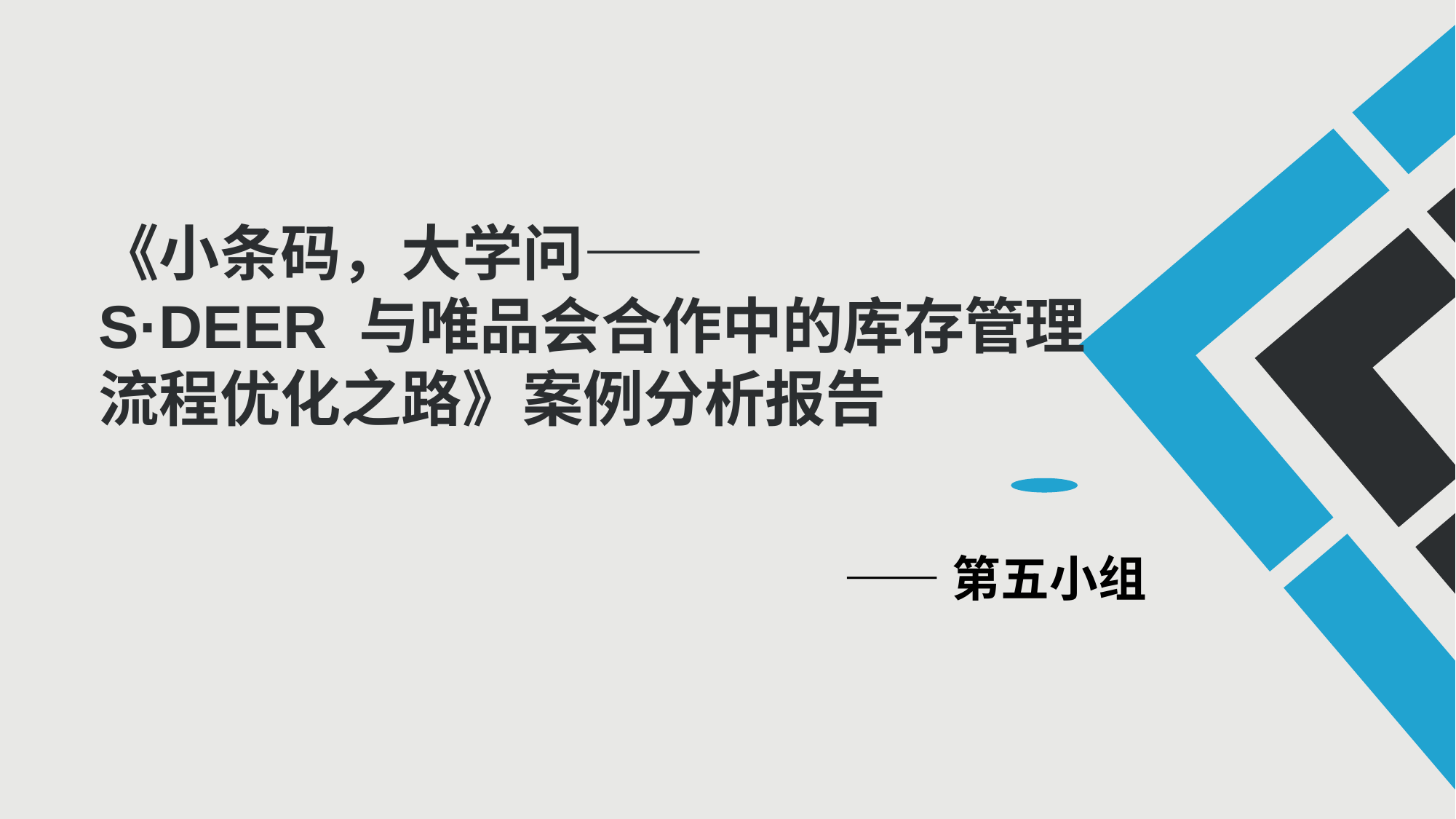

《小条码，大学问——
S·DEER 与唯品会合作中的库存管理流程优化之路》案例分析报告

——第五小组